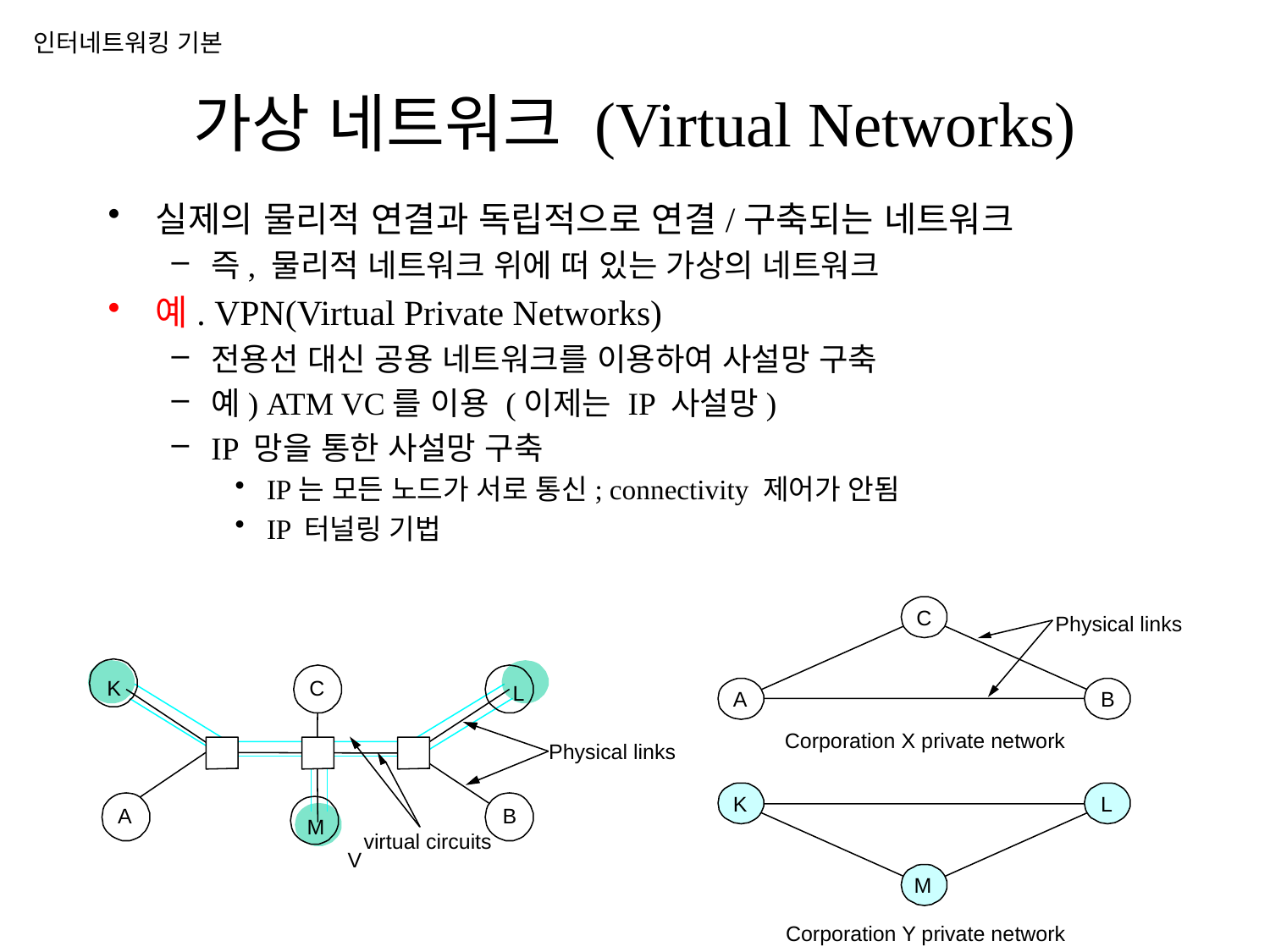

인터네트워킹 기본
# 가상 네트워크 (Virtual Networks)
실제의 물리적 연결과 독립적으로 연결/구축되는 네트워크
즉, 물리적 네트워크 위에 떠 있는 가상의 네트워크
예. VPN(Virtual Private Networks)
전용선 대신 공용 네트워크를 이용하여 사설망 구축
예) ATM VC를 이용 (이제는 IP 사설망)
IP 망을 통한 사설망 구축
IP는 모든 노드가 서로 통신; connectivity 제어가 안됨
IP 터널링 기법

C
Physical links

A
B
Corporation X private network

K
L

M
Corporation Y private network

K
C
L

Physical links

A
B
M
V

virtual circuits